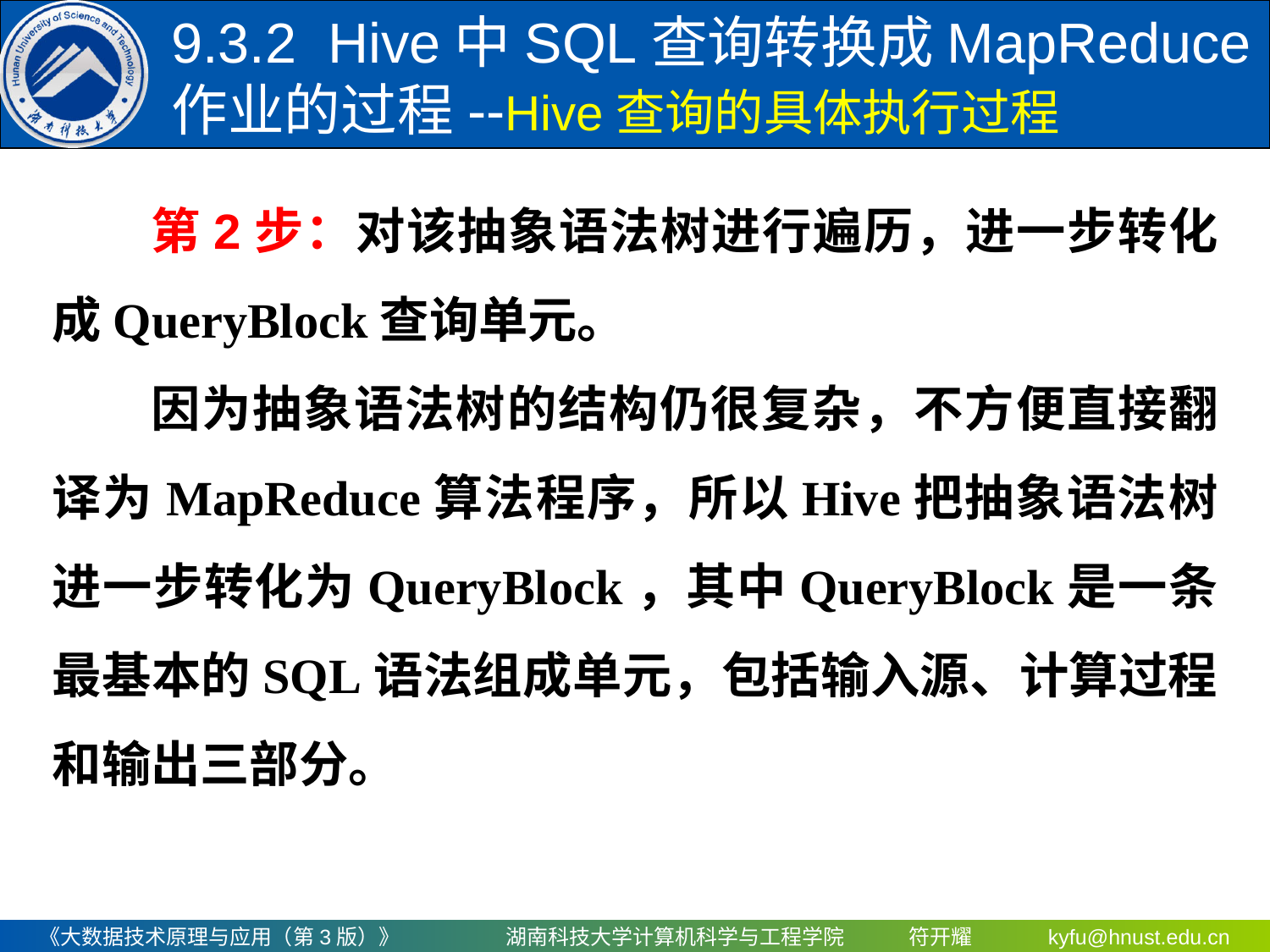

9.3.2  Hive中SQL查询转换成MapReduce作业的过程--Hive查询的具体执行过程
第2步：对该抽象语法树进行遍历，进一步转化成QueryBlock查询单元。
因为抽象语法树的结构仍很复杂，不方便直接翻译为MapReduce算法程序，所以Hive把抽象语法树进一步转化为QueryBlock，其中QueryBlock是一条最基本的SQL语法组成单元，包括输入源、计算过程和输出三部分。